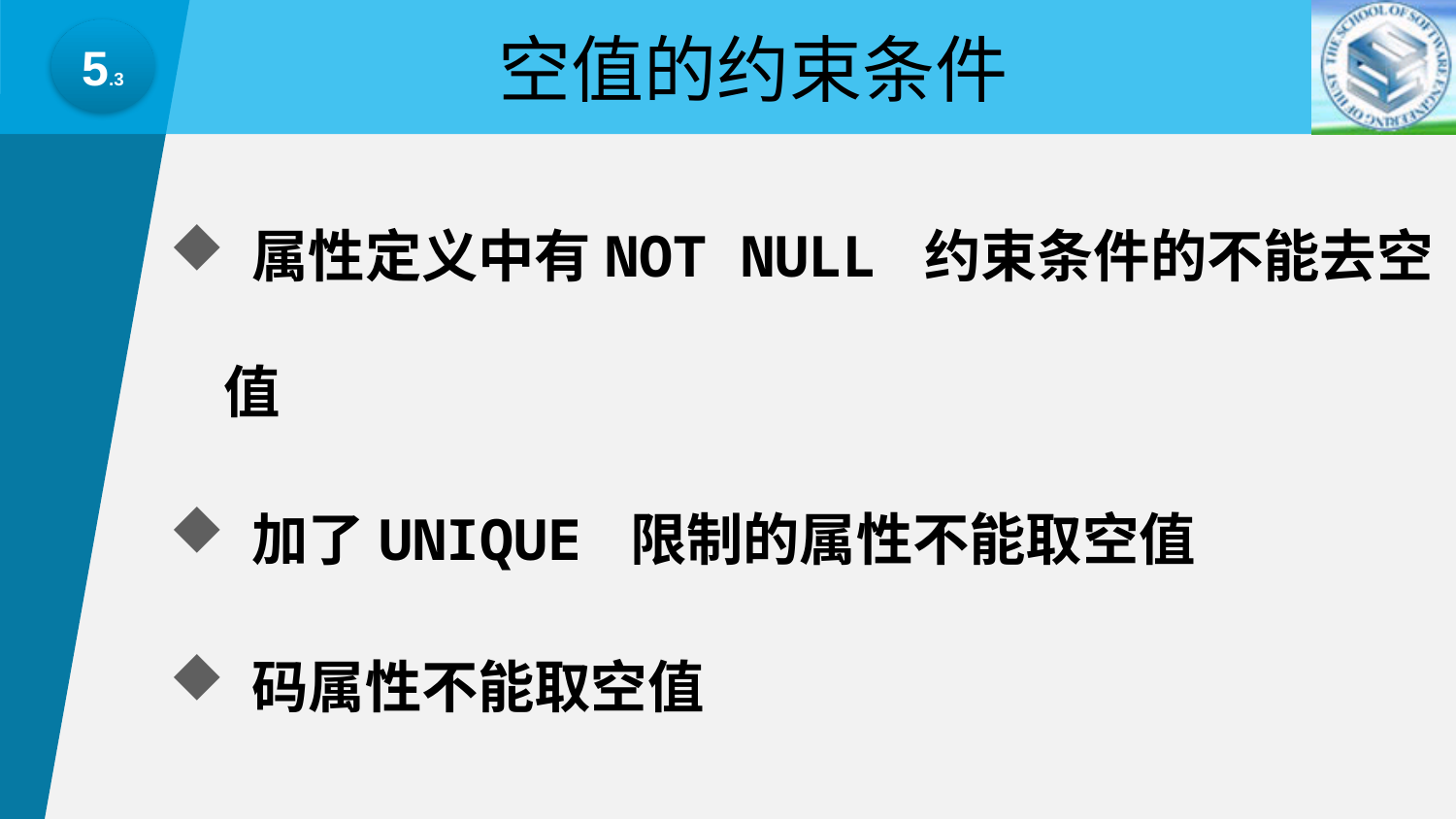

空值的约束条件
5.3
 属性定义中有NOT NULL 约束条件的不能去空值
 加了UNIQUE 限制的属性不能取空值
 码属性不能取空值